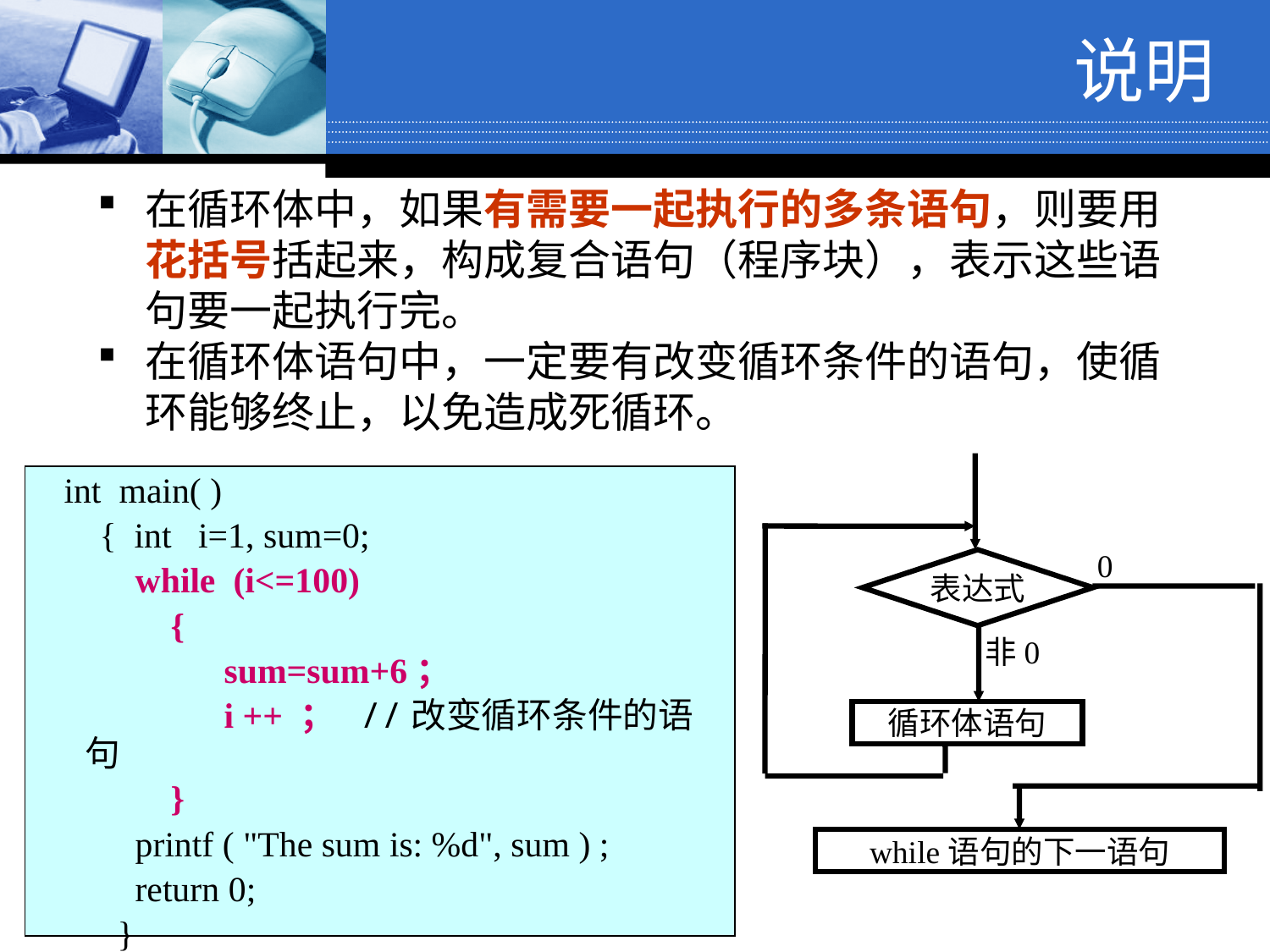

# 说明
在循环体中，如果有需要一起执行的多条语句，则要用花括号括起来，构成复合语句（程序块），表示这些语句要一起执行完。
在循环体语句中，一定要有改变循环条件的语句，使循环能够终止，以免造成死循环。

0
表达式

非0
循环体语句

while语句的下一语句
   int  main( )
       {  int   i=1, sum=0;
           while  (i<=100)
               {
                     sum=sum+6；
                     i ++ ；  //改变循环条件的语句
               }
           printf ( "The sum is: %d", sum ) ;
           return 0;
         }